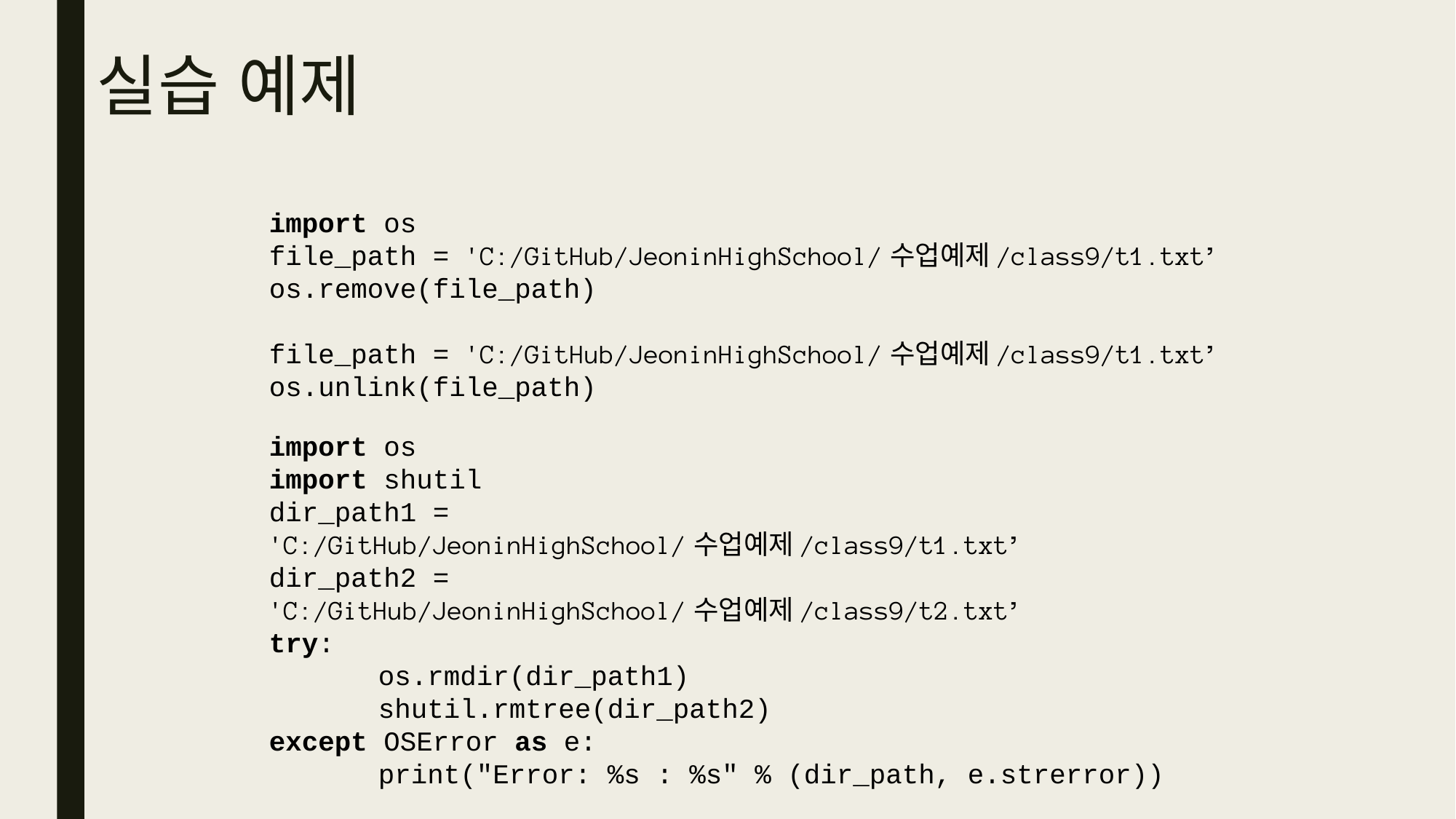

# 실습 예제
import os
file_path = 'C:/GitHub/JeoninHighSchool/수업예제/class9/t1.txt’ os.remove(file_path)

file_path = 'C:/GitHub/JeoninHighSchool/수업예제/class9/t1.txt’ os.unlink(file_path)
import os
import shutil
dir_path1 = 'C:/GitHub/JeoninHighSchool/수업예제/class9/t1.txt’
dir_path2 = 'C:/GitHub/JeoninHighSchool/수업예제/class9/t2.txt’
try:
	os.rmdir(dir_path1)
	shutil.rmtree(dir_path2)
except OSError as e:
	print("Error: %s : %s" % (dir_path, e.strerror))